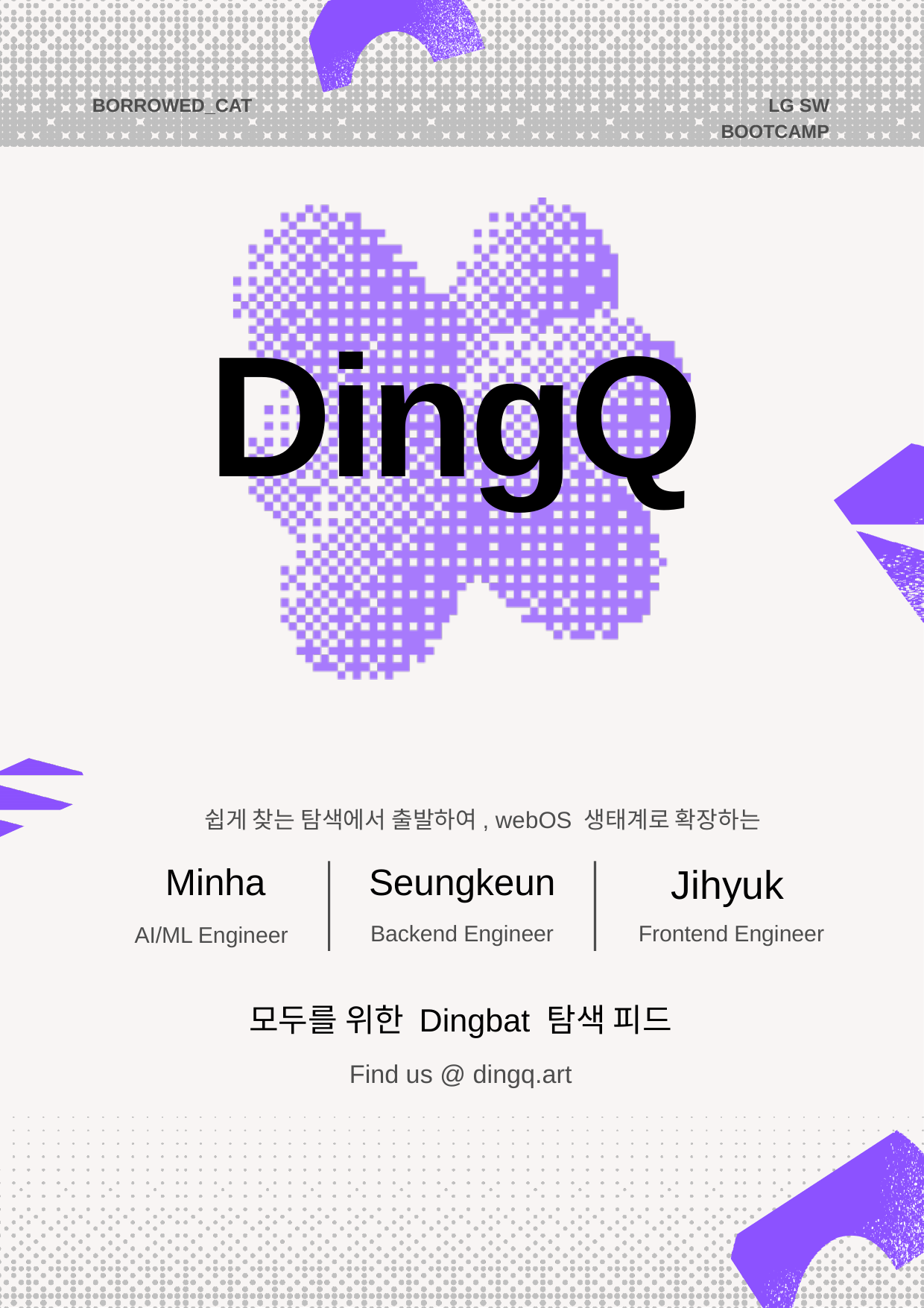

BORROWED_CAT
LG SW BOOTCAMP

DingQ

 쉽게 찾는 탐색에서 출발하여, webOS 생태계로 확장하는

Minha
Seungkeun
Jihyuk
Backend Engineer
Frontend Engineer
AI/ML Engineer
모두를 위한 Dingbat 탐색 피드
Find us @ dingq.art